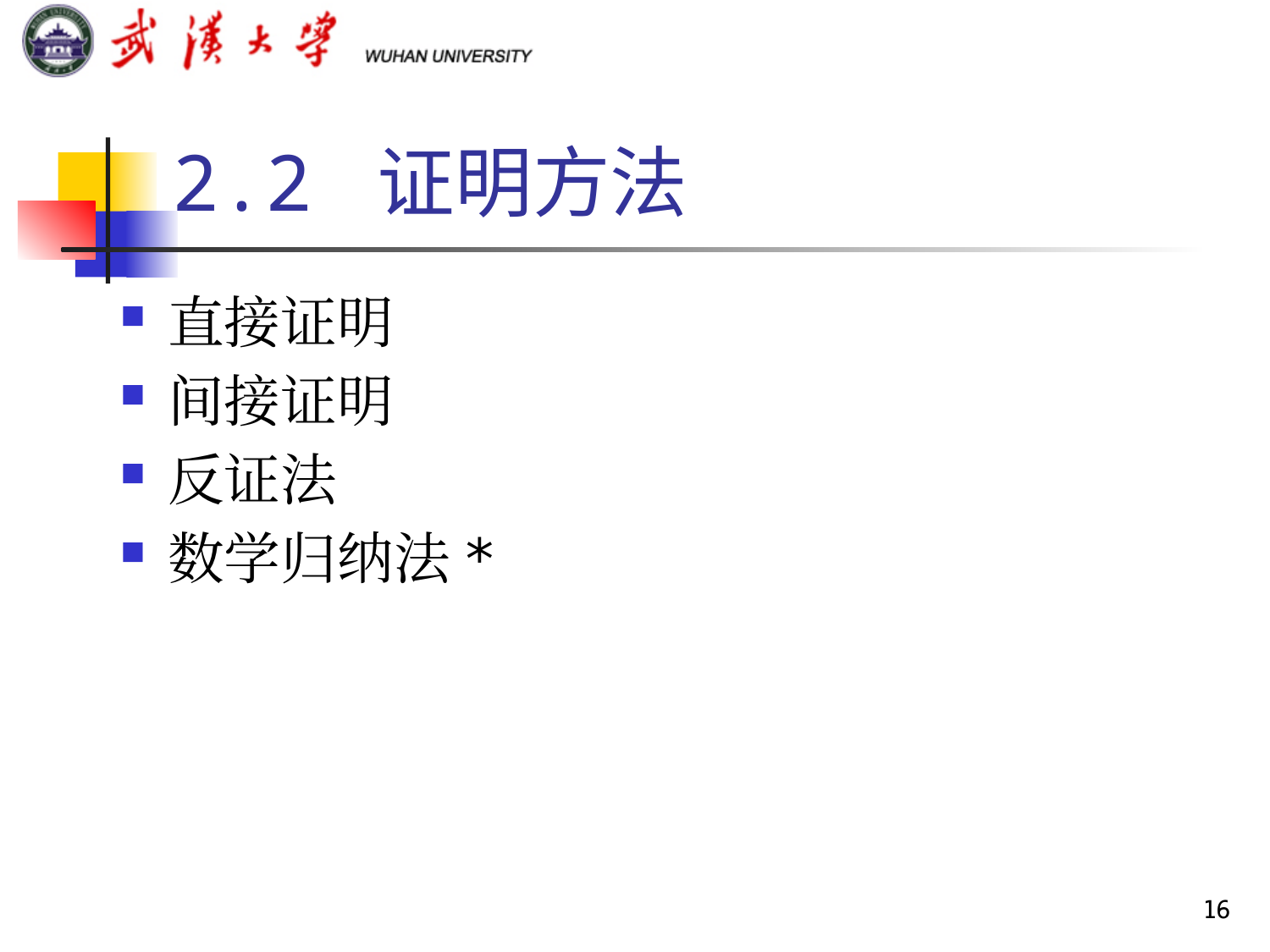

# 2.2 证明方法
直接证明
间接证明
反证法
数学归纳法*
16